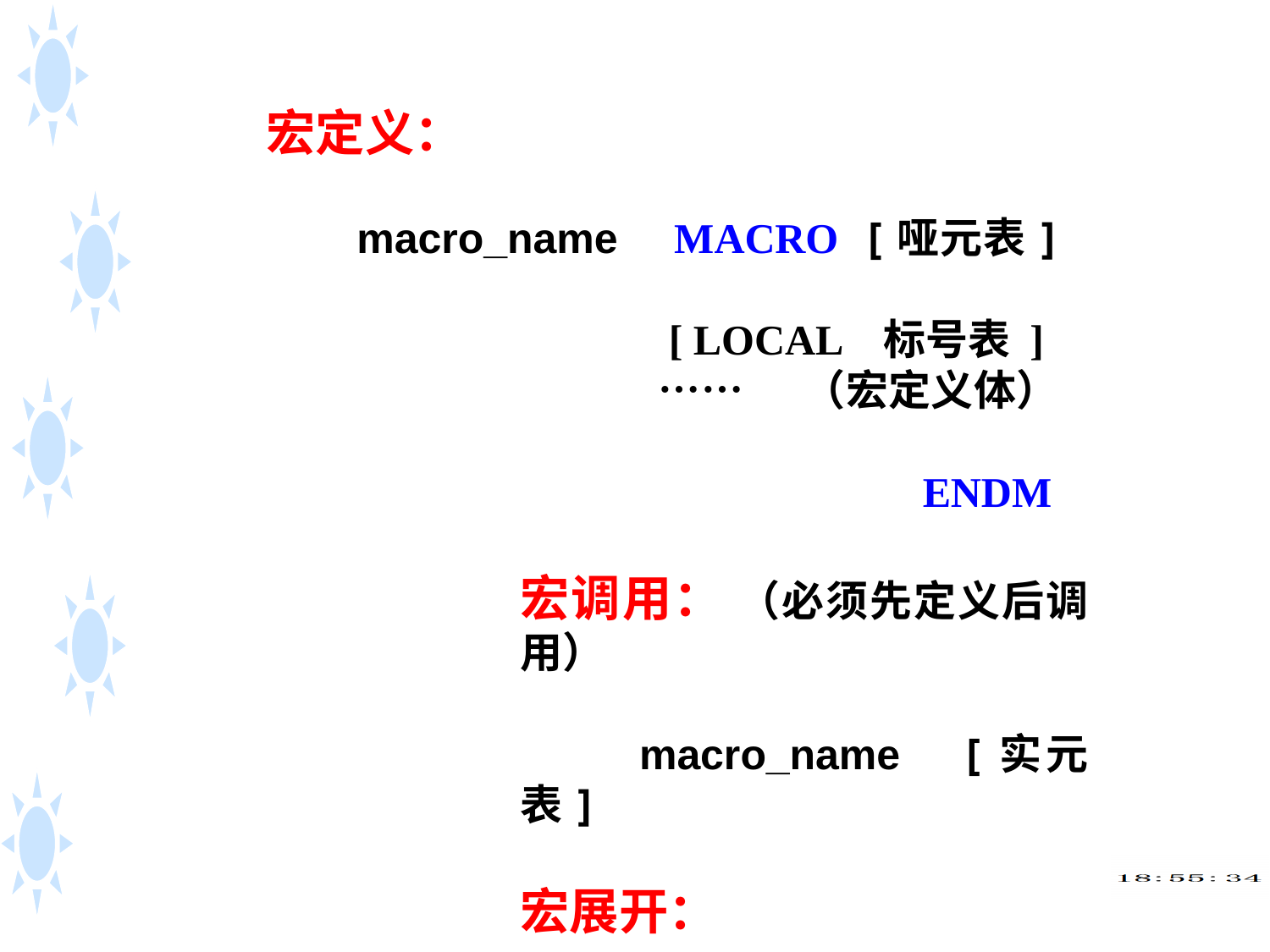

宏定义：

        macro_name     MACRO  [哑元表]
                                      [ LOCAL   标号表 ]
              ……     （宏定义体）
                                      ENDM

宏调用： （必须先定义后调用）

        macro_name    [实元表]

宏展开：

    汇编程序把宏调用展开